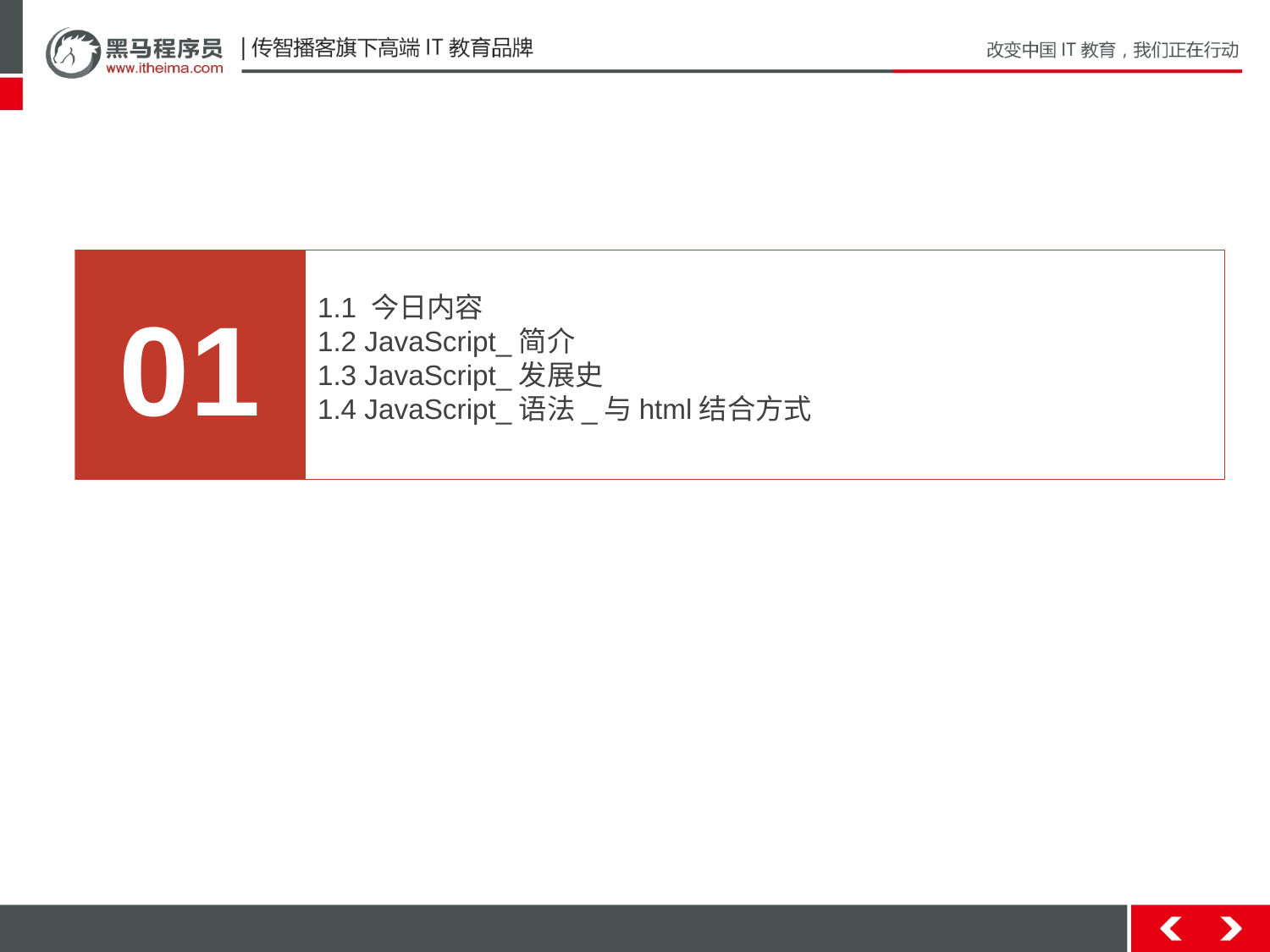

01

1.1 今日内容
1.2 JavaScript_简介
1.3 JavaScript_发展史
1.4 JavaScript_语法_与html结合方式